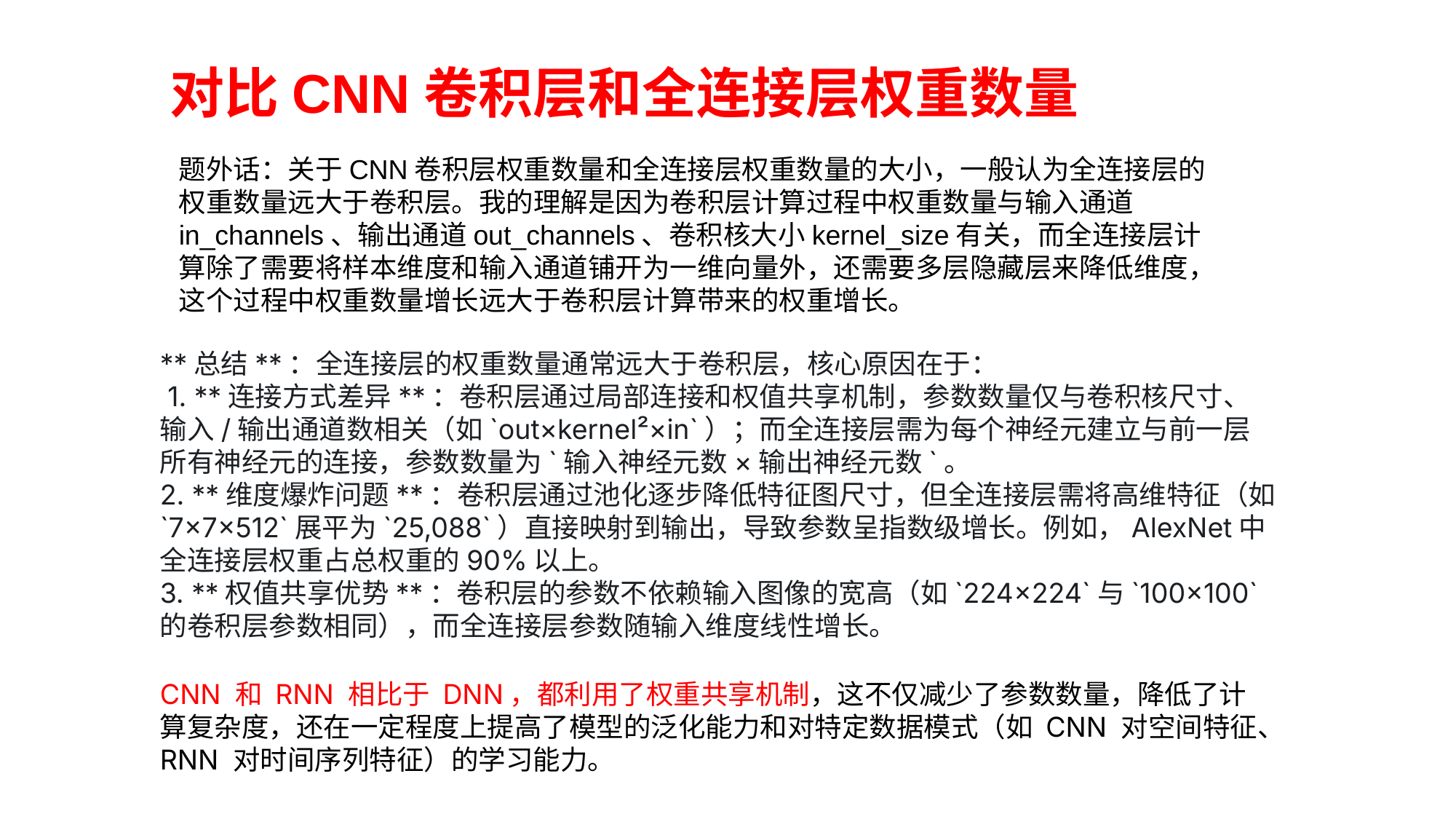

对比CNN卷积层和全连接层权重数量
题外话：关于CNN卷积层权重数量和全连接层权重数量的大小，一般认为全连接层的权重数量远大于卷积层。我的理解是因为卷积层计算过程中权重数量与输入通道in_channels、输出通道out_channels、卷积核大小kernel_size有关，而全连接层计算除了需要将样本维度和输入通道铺开为一维向量外，还需要多层隐藏层来降低维度，这个过程中权重数量增长远大于卷积层计算带来的权重增长。
**总结**：全连接层的权重数量通常远大于卷积层，核心原因在于：
 1. **连接方式差异**：卷积层通过局部连接和权值共享机制，参数数量仅与卷积核尺寸、输入/输出通道数相关（如`out×kernel²×in`）；而全连接层需为每个神经元建立与前一层所有神经元的连接，参数数量为`输入神经元数×输出神经元数`。
2. **维度爆炸问题**：卷积层通过池化逐步降低特征图尺寸，但全连接层需将高维特征（如`7×7×512`展平为`25,088`）直接映射到输出，导致参数呈指数级增长。例如，AlexNet中全连接层权重占总权重的90%以上。
3. **权值共享优势**：卷积层的参数不依赖输入图像的宽高（如`224×224`与`100×100`的卷积层参数相同），而全连接层参数随输入维度线性增长。
CNN 和 RNN 相比于 DNN，都利用了权重共享机制，这不仅减少了参数数量，降低了计算复杂度，还在一定程度上提高了模型的泛化能力和对特定数据模式（如 CNN 对空间特征、RNN 对时间序列特征）的学习能力。